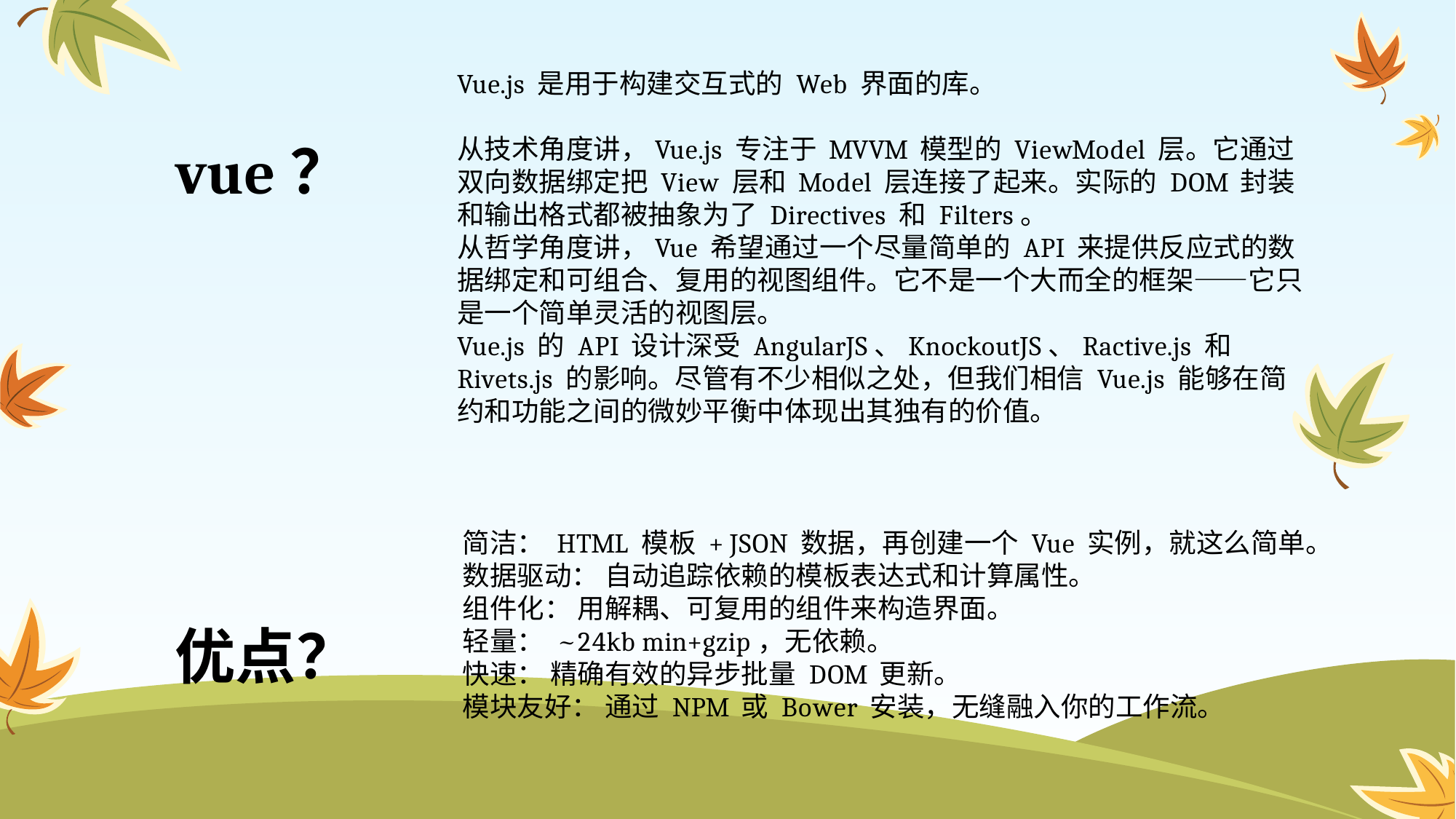

Vue.js 是用于构建交互式的 Web 界面的库。

从技术角度讲，Vue.js 专注于 MVVM 模型的 ViewModel 层。它通过双向数据绑定把 View 层和 Model 层连接了起来。实际的 DOM 封装和输出格式都被抽象为了 Directives 和 Filters。
从哲学角度讲，Vue 希望通过一个尽量简单的 API 来提供反应式的数据绑定和可组合、复用的视图组件。它不是一个大而全的框架——它只是一个简单灵活的视图层。
Vue.js 的 API 设计深受 AngularJS、KnockoutJS、Ractive.js 和 Rivets.js 的影响。尽管有不少相似之处，但我们相信 Vue.js 能够在简约和功能之间的微妙平衡中体现出其独有的价值。
vue？
    简洁： HTML 模板 + JSON 数据，再创建一个 Vue 实例，就这么简单。
    数据驱动： 自动追踪依赖的模板表达式和计算属性。
    组件化： 用解耦、可复用的组件来构造界面。
    轻量： ~24kb min+gzip，无依赖。
    快速： 精确有效的异步批量 DOM 更新。
    模块友好： 通过 NPM 或 Bower 安装，无缝融入你的工作流。

# 优点？